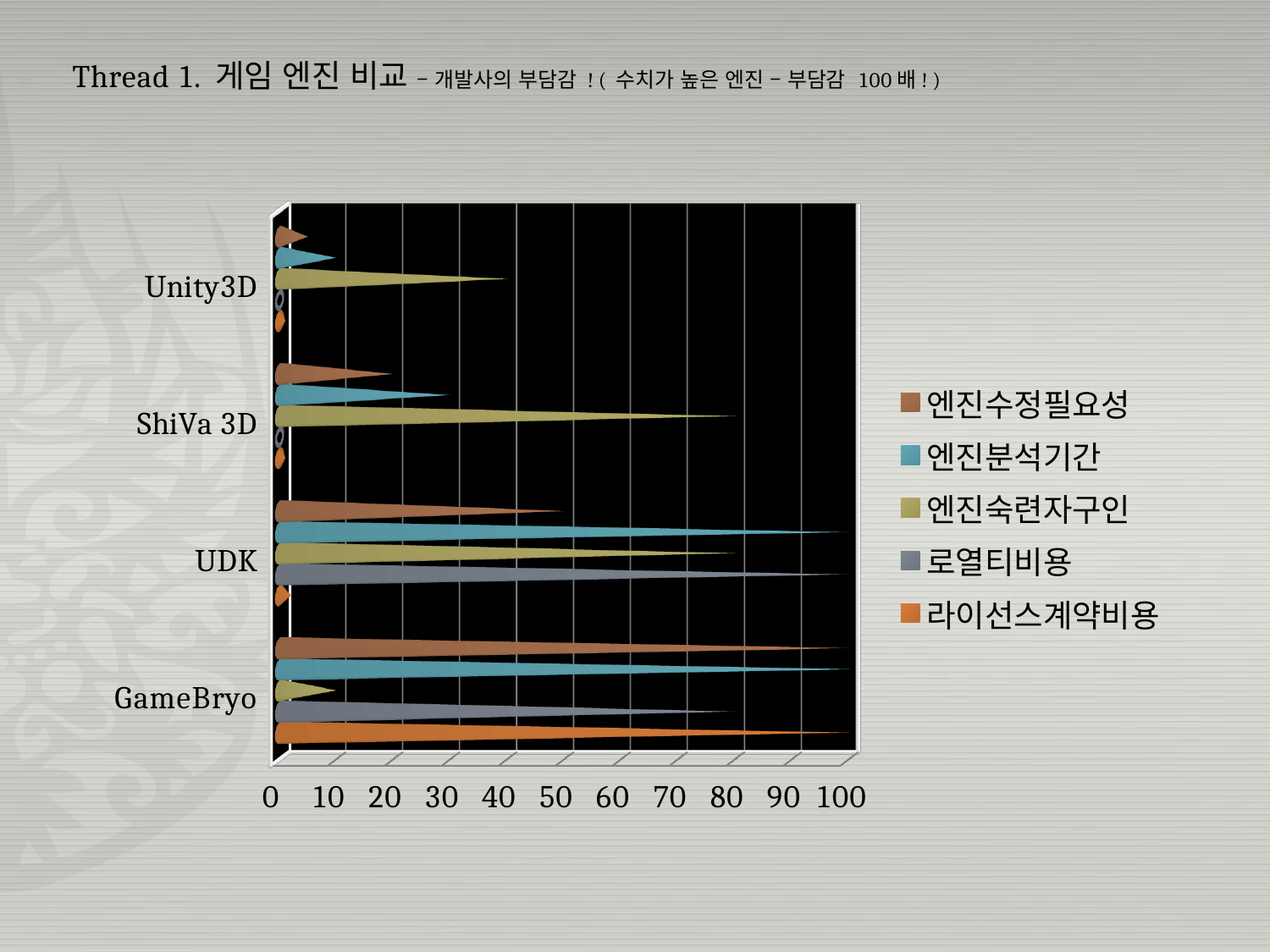

Thread 1. 게임 엔진 비교 – 개발사의 부담감 ! ( 수치가 높은 엔진 – 부담감 100배! )

[unsupported chart]